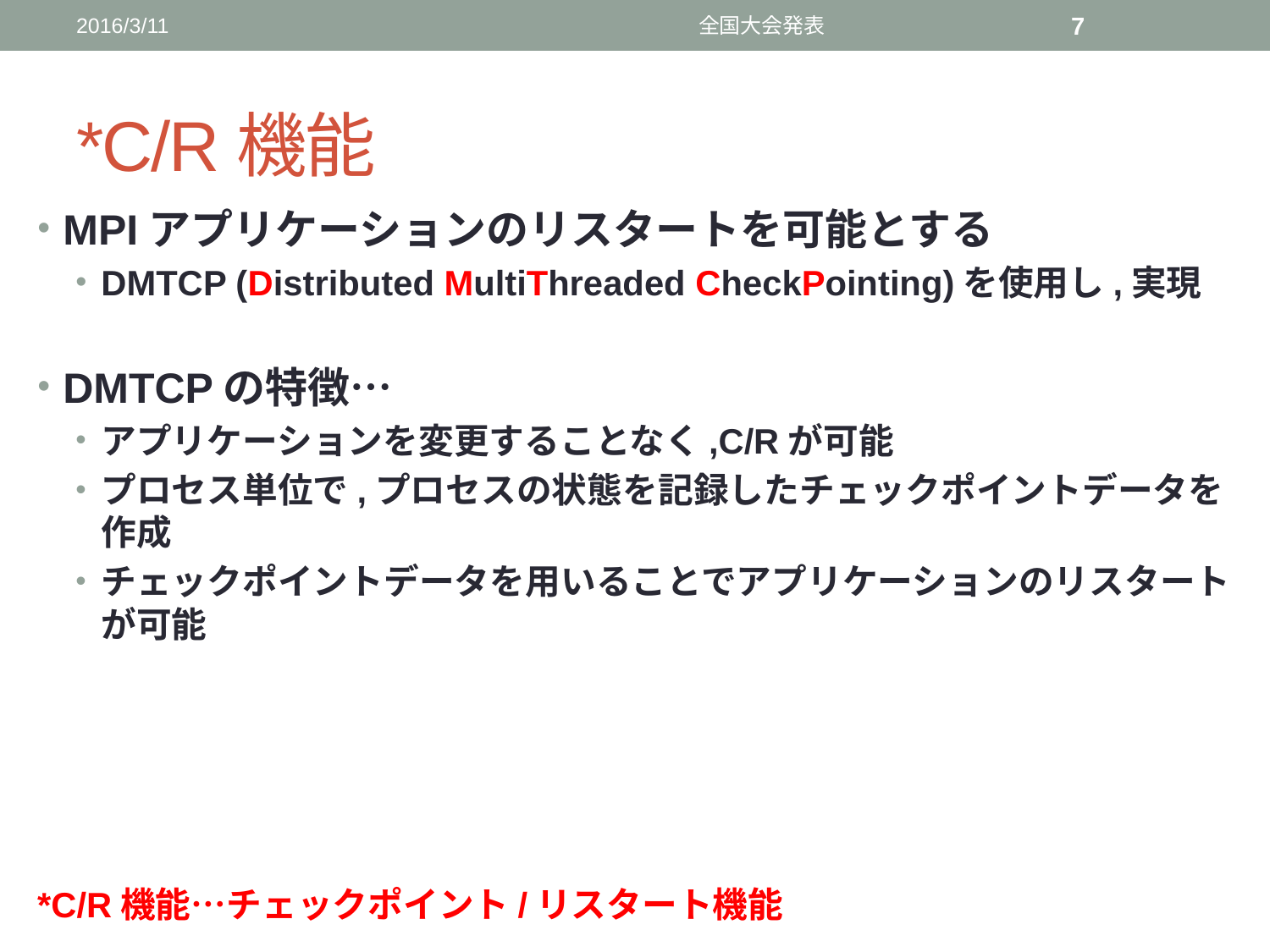

2016/3/11
全国大会発表
7
# *C/R機能
MPIアプリケーションのリスタートを可能とする
DMTCP (Distributed MultiThreaded CheckPointing)を使用し,実現

DMTCPの特徴…
アプリケーションを変更することなく,C/Rが可能
プロセス単位で,プロセスの状態を記録したチェックポイントデータを作成
チェックポイントデータを用いることでアプリケーションのリスタートが可能

*C/R機能…チェックポイント/リスタート機能